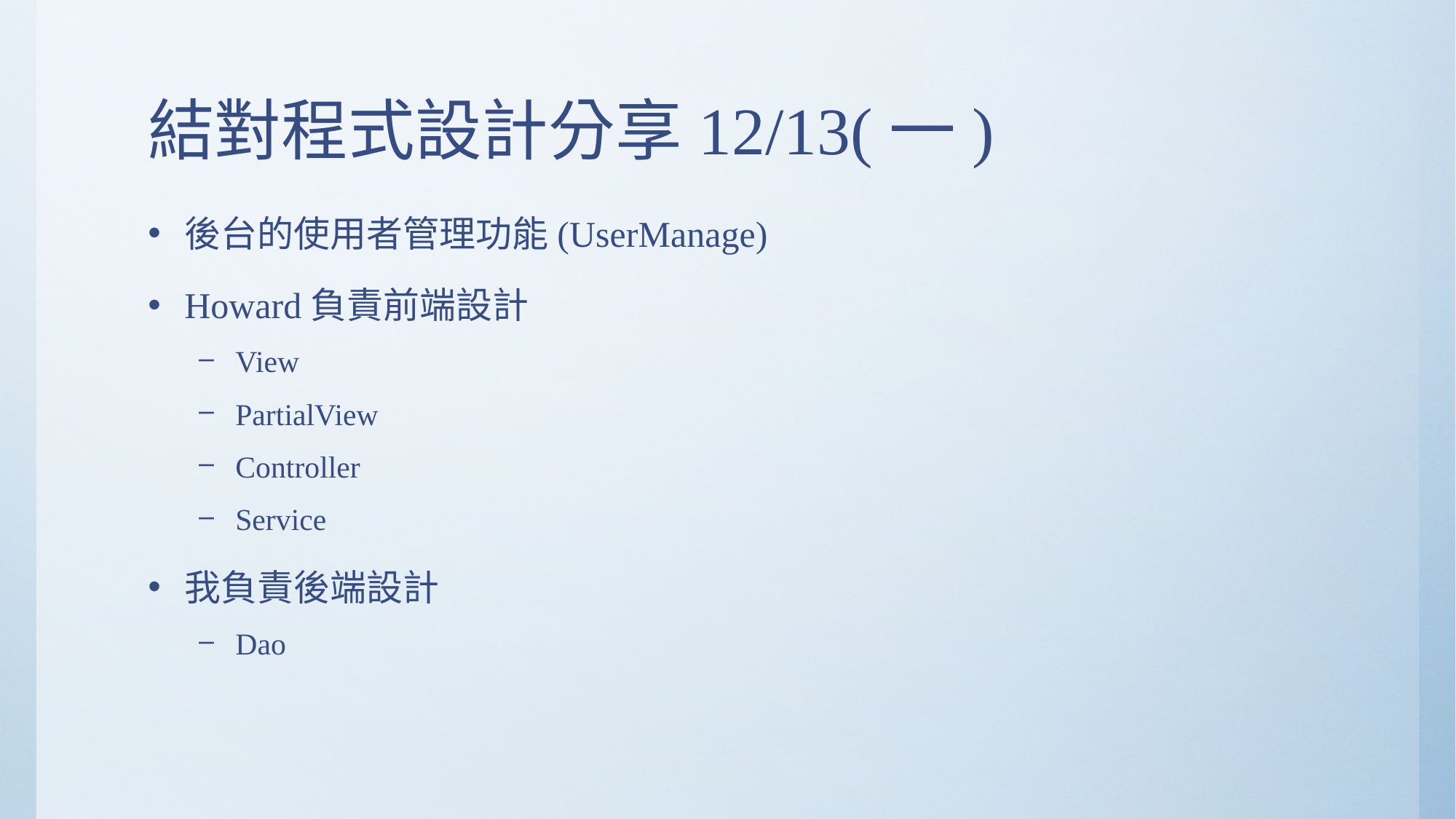

# 結對程式設計分享12/13(一)
後台的使用者管理功能(UserManage)
Howard負責前端設計
View
PartialView
Controller
Service
我負責後端設計
Dao